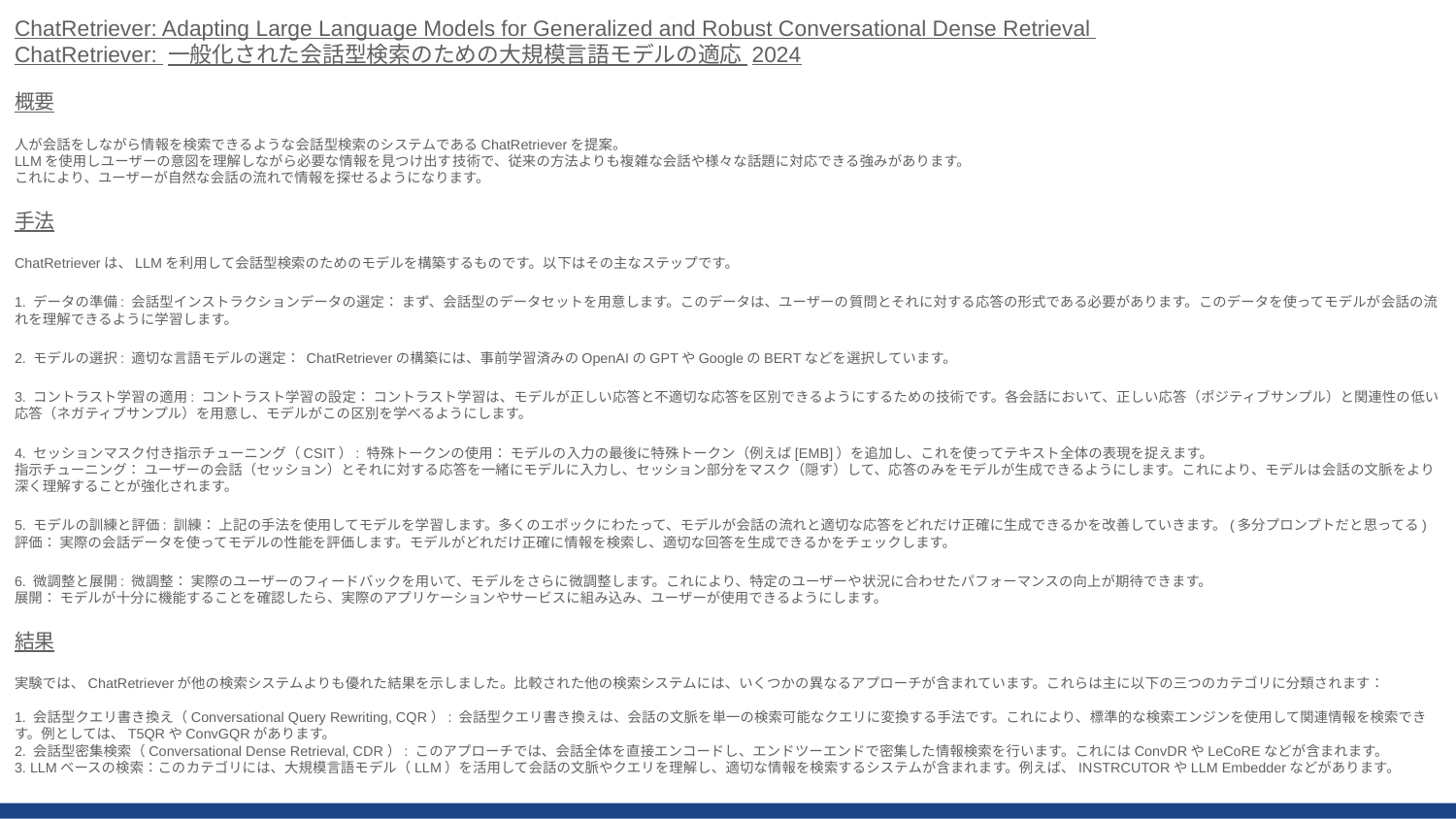

ChatRetriever: Adapting Large Language Models for Generalized and Robust Conversational Dense Retrieval
ChatRetriever: 一般化された会話型検索のための大規模言語モデルの適応 2024
概要
人が会話をしながら情報を検索できるような会話型検索のシステムであるChatRetrieverを提案。
LLMを使用しユーザーの意図を理解しながら必要な情報を見つけ出す技術で、従来の方法よりも複雑な会話や様々な話題に対応できる強みがあります。
これにより、ユーザーが自然な会話の流れで情報を探せるようになります。
手法
ChatRetrieverは、LLMを利用して会話型検索のためのモデルを構築するものです。以下はその主なステップです。
1. データの準備: 会話型インストラクションデータの選定： まず、会話型のデータセットを用意します。このデータは、ユーザーの質問とそれに対する応答の形式である必要があります。このデータを使ってモデルが会話の流れを理解できるように学習します。
2. モデルの選択: 適切な言語モデルの選定： ChatRetrieverの構築には、事前学習済みのOpenAIのGPTやGoogleのBERTなどを選択しています。
3. コントラスト学習の適用: コントラスト学習の設定： コントラスト学習は、モデルが正しい応答と不適切な応答を区別できるようにするための技術です。各会話において、正しい応答（ポジティブサンプル）と関連性の低い応答（ネガティブサンプル）を用意し、モデルがこの区別を学べるようにします。
4. セッションマスク付き指示チューニング（CSIT）: 特殊トークンの使用： モデルの入力の最後に特殊トークン（例えば[EMB]）を追加し、これを使ってテキスト全体の表現を捉えます。
指示チューニング： ユーザーの会話（セッション）とそれに対する応答を一緒にモデルに入力し、セッション部分をマスク（隠す）して、応答のみをモデルが生成できるようにします。これにより、モデルは会話の文脈をより深く理解することが強化されます。
5. モデルの訓練と評価: 訓練： 上記の手法を使用してモデルを学習します。多くのエポックにわたって、モデルが会話の流れと適切な応答をどれだけ正確に生成できるかを改善していきます。(多分プロンプトだと思ってる)
評価： 実際の会話データを使ってモデルの性能を評価します。モデルがどれだけ正確に情報を検索し、適切な回答を生成できるかをチェックします。
6. 微調整と展開: 微調整： 実際のユーザーのフィードバックを用いて、モデルをさらに微調整します。これにより、特定のユーザーや状況に合わせたパフォーマンスの向上が期待できます。
展開： モデルが十分に機能することを確認したら、実際のアプリケーションやサービスに組み込み、ユーザーが使用できるようにします。
結果
実験では、ChatRetrieverが他の検索システムよりも優れた結果を示しました。比較された他の検索システムには、いくつかの異なるアプローチが含まれています。これらは主に以下の三つのカテゴリに分類されます：
1. 会話型クエリ書き換え（Conversational Query Rewriting, CQR）: 会話型クエリ書き換えは、会話の文脈を単一の検索可能なクエリに変換する手法です。これにより、標準的な検索エンジンを使用して関連情報を検索できす。例としては、T5QRやConvGQRがあります。
2. 会話型密集検索（Conversational Dense Retrieval, CDR）: このアプローチでは、会話全体を直接エンコードし、エンドツーエンドで密集した情報検索を行います。これにはConvDRやLeCoREなどが含まれます。
3. LLMベースの検索：このカテゴリには、大規模言語モデル（LLM）を活用して会話の文脈やクエリを理解し、適切な情報を検索するシステムが含まれます。例えば、INSTRCUTORやLLM Embedderなどがあります。